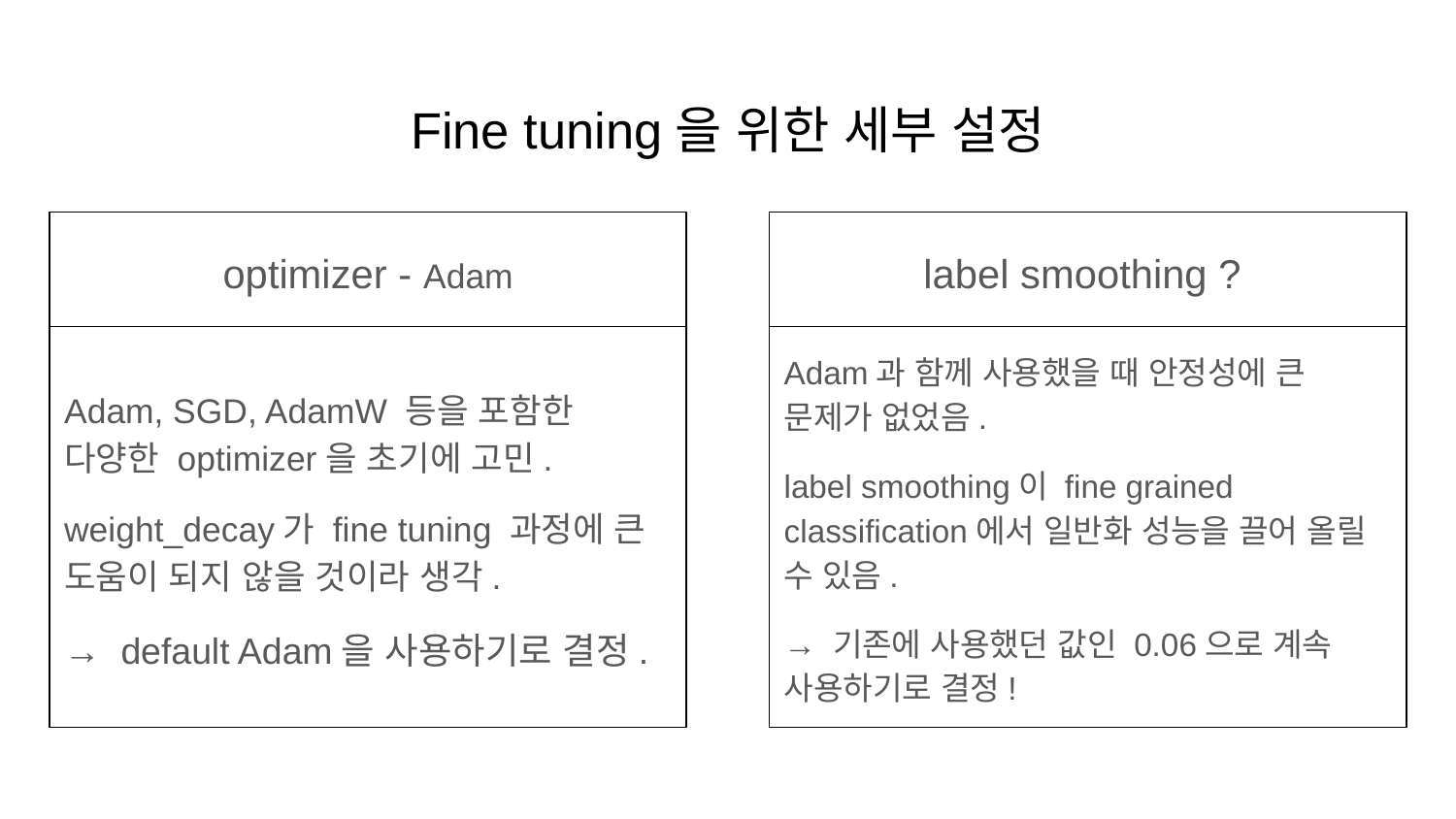

# Fine tuning을 위한 세부 설정
optimizer - Adam
label smoothing ?
Adam, SGD, AdamW 등을 포함한 다양한 optimizer을 초기에 고민.
weight_decay가 fine tuning 과정에 큰 도움이 되지 않을 것이라 생각.
→  default Adam을 사용하기로 결정.
Adam과 함께 사용했을 때 안정성에 큰 문제가 없었음.
label smoothing이 fine grained classification에서 일반화 성능을 끌어 올릴 수 있음.
→ 기존에 사용했던 값인 0.06으로 계속 사용하기로 결정!